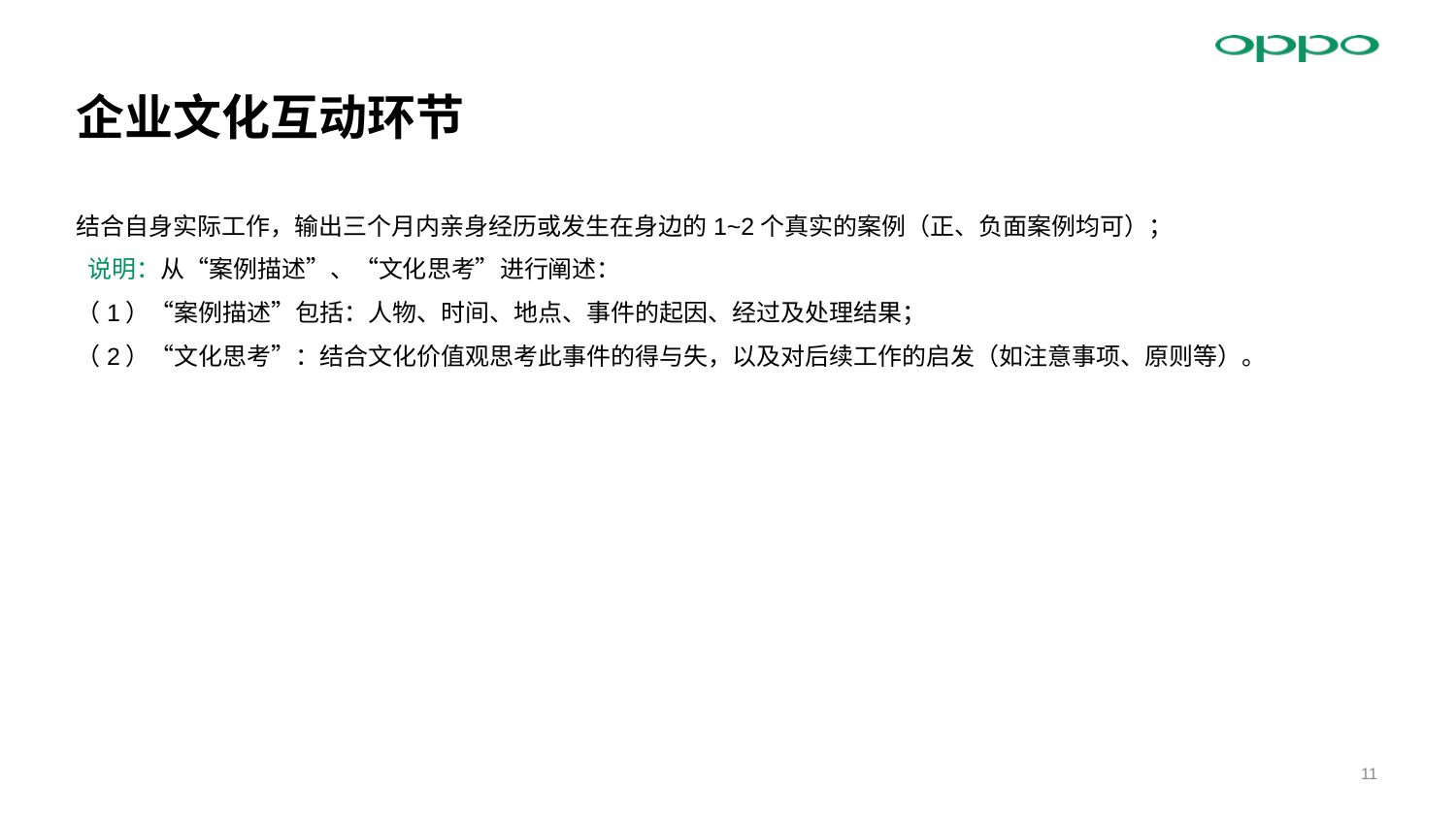

# 企业文化互动环节
结合自身实际工作，输出三个月内亲身经历或发生在身边的1~2个真实的案例（正、负面案例均可）；
 说明：从“案例描述”、“文化思考”进行阐述：
（1）“案例描述”包括：人物、时间、地点、事件的起因、经过及处理结果；
（2）“文化思考”：结合文化价值观思考此事件的得与失，以及对后续工作的启发（如注意事项、原则等）。